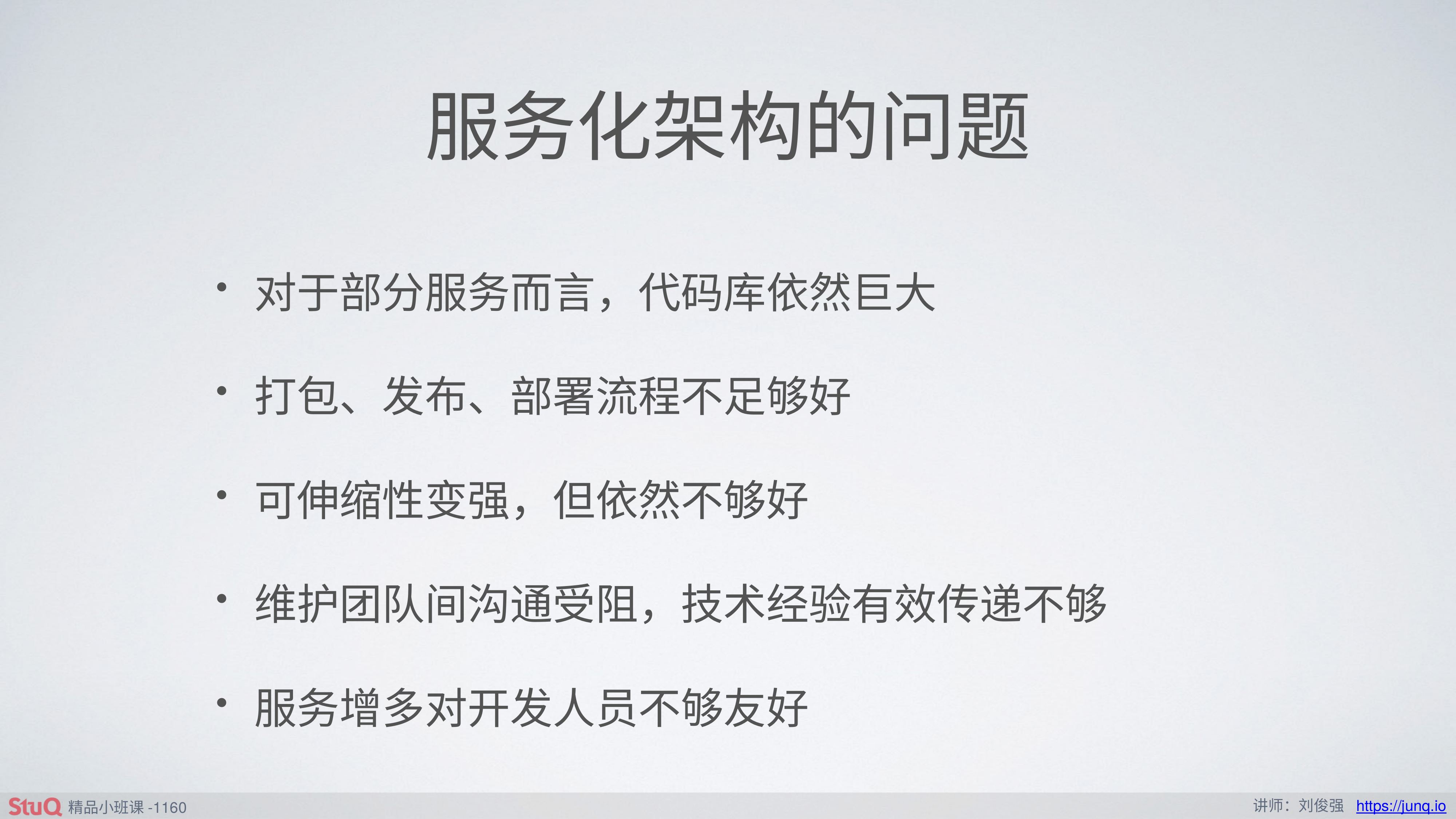

# 服务化架构的问题
对于部分服务而言，代码库依然巨大
打包、发布、部署流程不足够好
可伸缩性变强，但依然不够好
维护团队间沟通受阻，技术经验有效传递不够
服务增多对开发人员不够友好